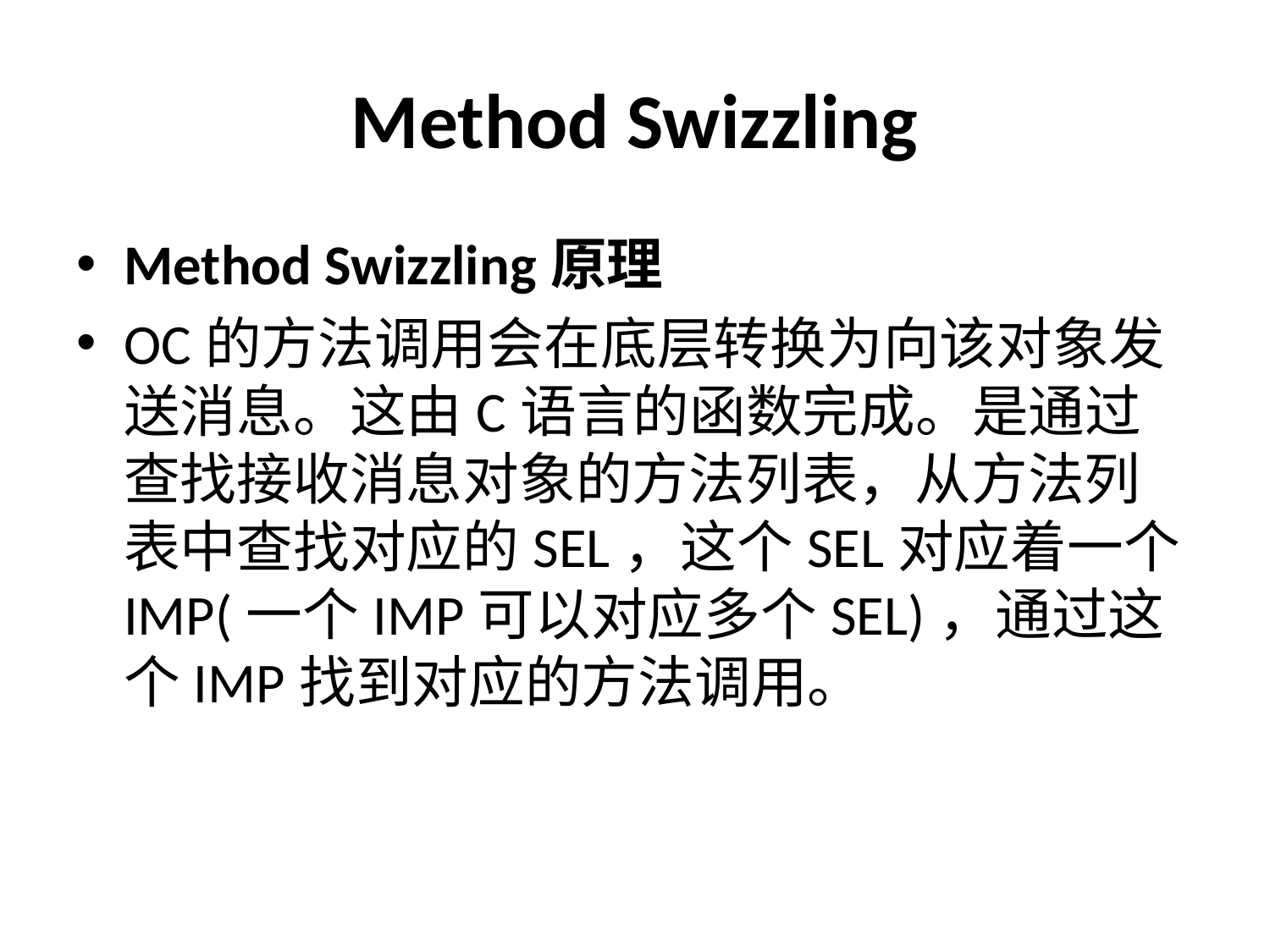

# Method Swizzling
Method Swizzling原理
OC的方法调用会在底层转换为向该对象发送消息。这由C语言的函数完成。是通过查找接收消息对象的方法列表，从方法列表中查找对应的SEL，这个SEL对应着一个IMP(一个IMP可以对应多个SEL)，通过这个IMP找到对应的方法调用。